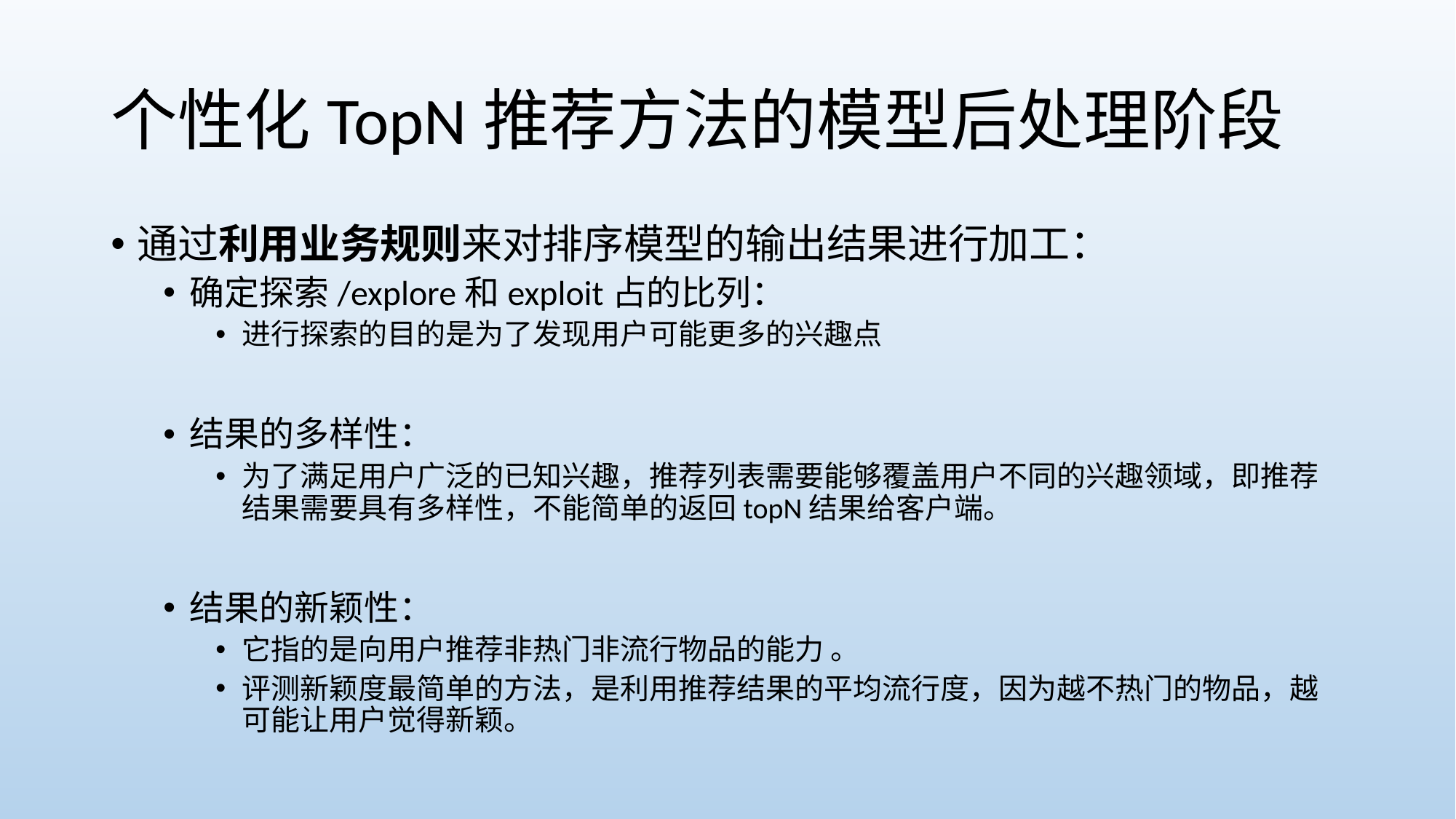

# 个性化TopN推荐方法的模型后处理阶段
通过利用业务规则来对排序模型的输出结果进行加工：
确定探索/explore和exploit占的比列：
进行探索的目的是为了发现用户可能更多的兴趣点

结果的多样性：
为了满足用户广泛的已知兴趣，推荐列表需要能够覆盖用户不同的兴趣领域，即推荐结果需要具有多样性，不能简单的返回topN结果给客户端。

结果的新颖性：
它指的是向用户推荐非热门非流行物品的能力 。
评测新颖度最简单的方法，是利用推荐结果的平均流行度，因为越不热门的物品，越可能让用户觉得新颖。